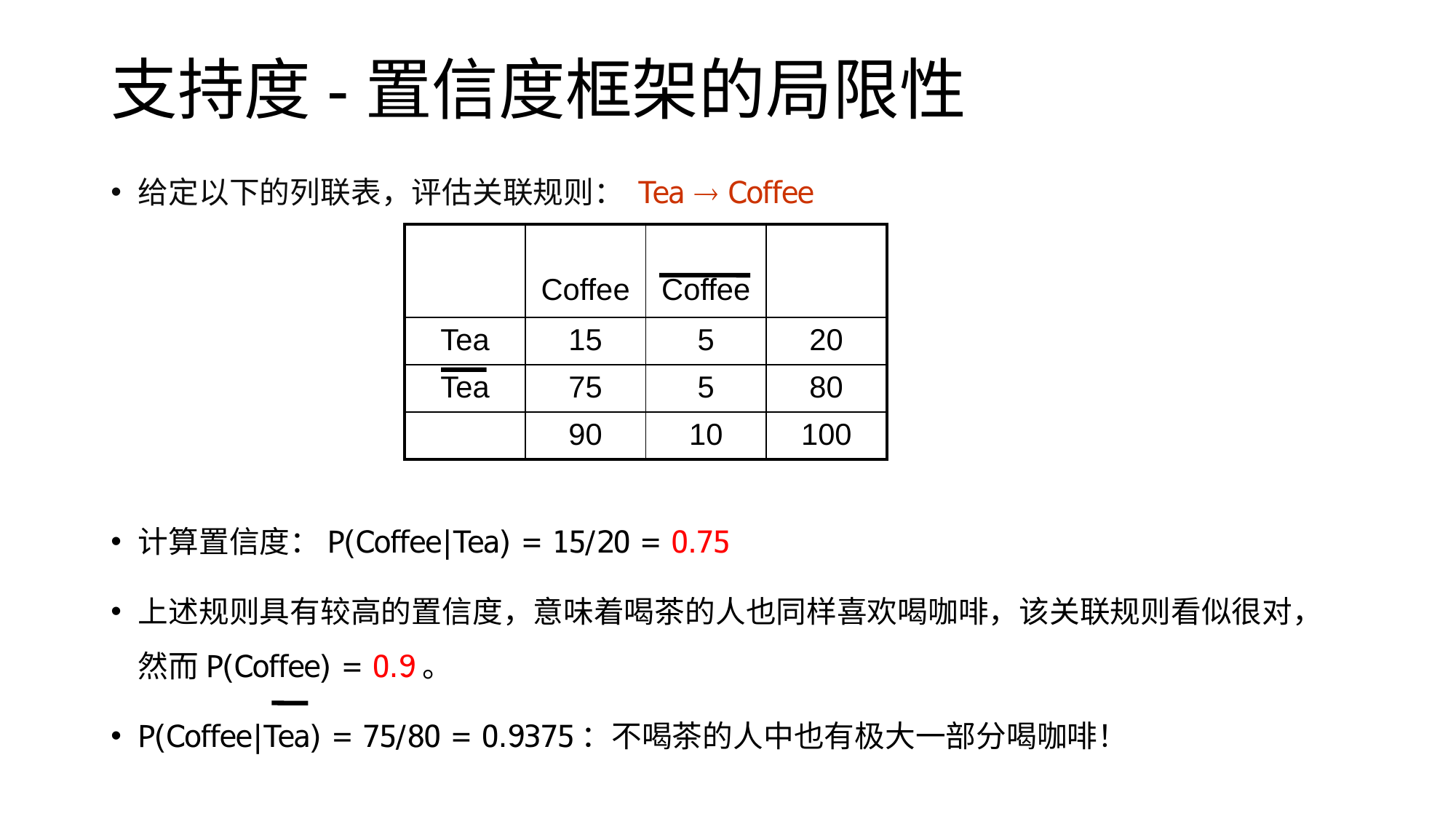

# 支持度-置信度框架的局限性
给定以下的列联表，评估关联规则： Tea → Coffee

计算置信度：P(Coffee|Tea) = 15/20 = 0.75
上述规则具有较高的置信度，意味着喝茶的人也同样喜欢喝咖啡，该关联规则看似很对，然而P(Coffee) = 0.9。
P(Coffee|Tea) = 75/80 = 0.9375：不喝茶的人中也有极大一部分喝咖啡！
|  | Coffee | Coffee |  |
| --- | --- | --- | --- |
| Tea | 15 | 5 | 20 |
| Tea | 75 | 5 | 80 |
|  | 90 | 10 | 100 |